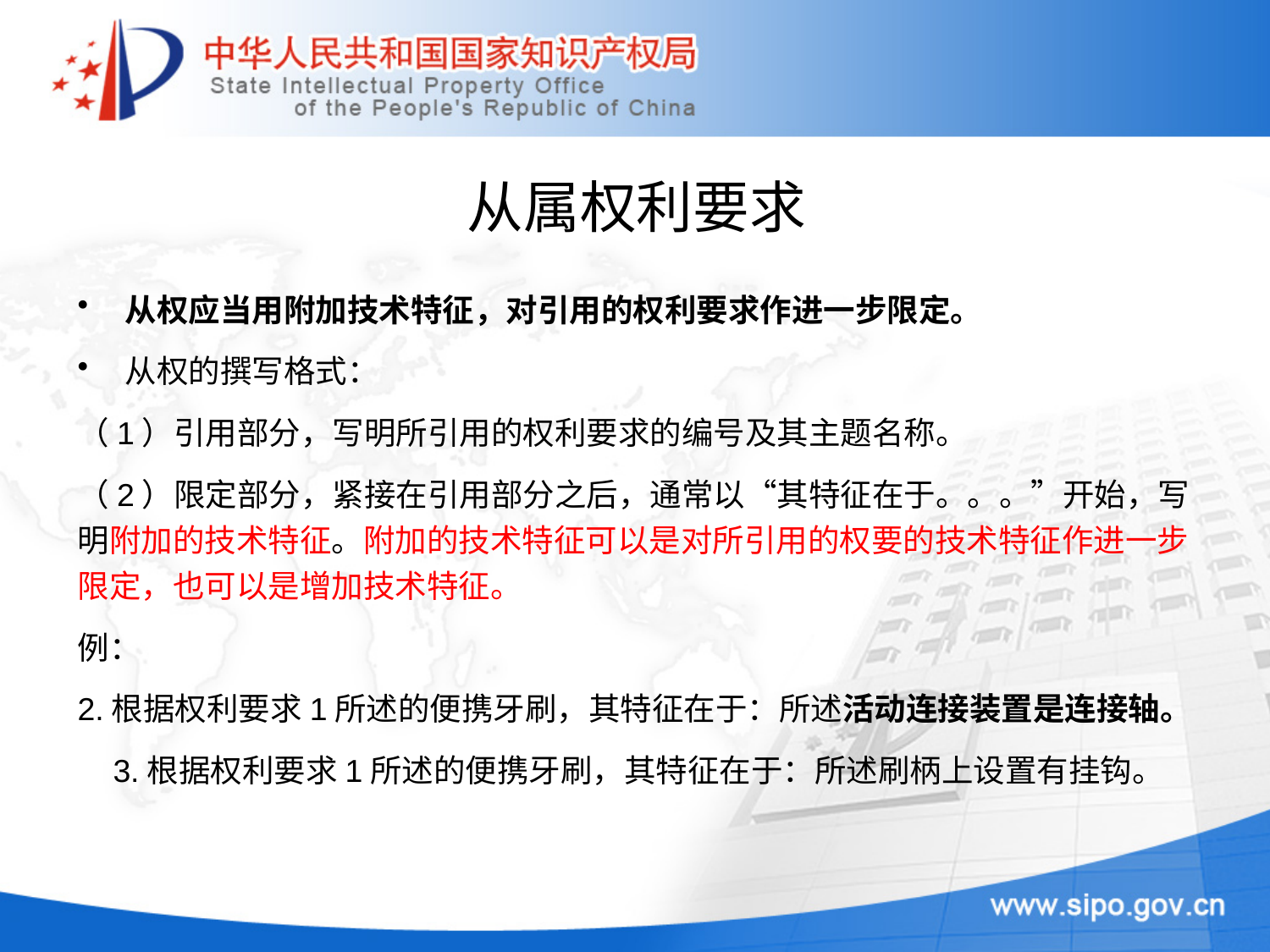

# 从属权利要求
从权应当用附加技术特征，对引用的权利要求作进一步限定。
从权的撰写格式：
（1）引用部分，写明所引用的权利要求的编号及其主题名称。
（2）限定部分，紧接在引用部分之后，通常以“其特征在于。。。”开始，写明附加的技术特征。附加的技术特征可以是对所引用的权要的技术特征作进一步限定，也可以是增加技术特征。
例：
2.根据权利要求1所述的便携牙刷，其特征在于：所述活动连接装置是连接轴。
    3.根据权利要求1所述的便携牙刷，其特征在于：所述刷柄上设置有挂钩。